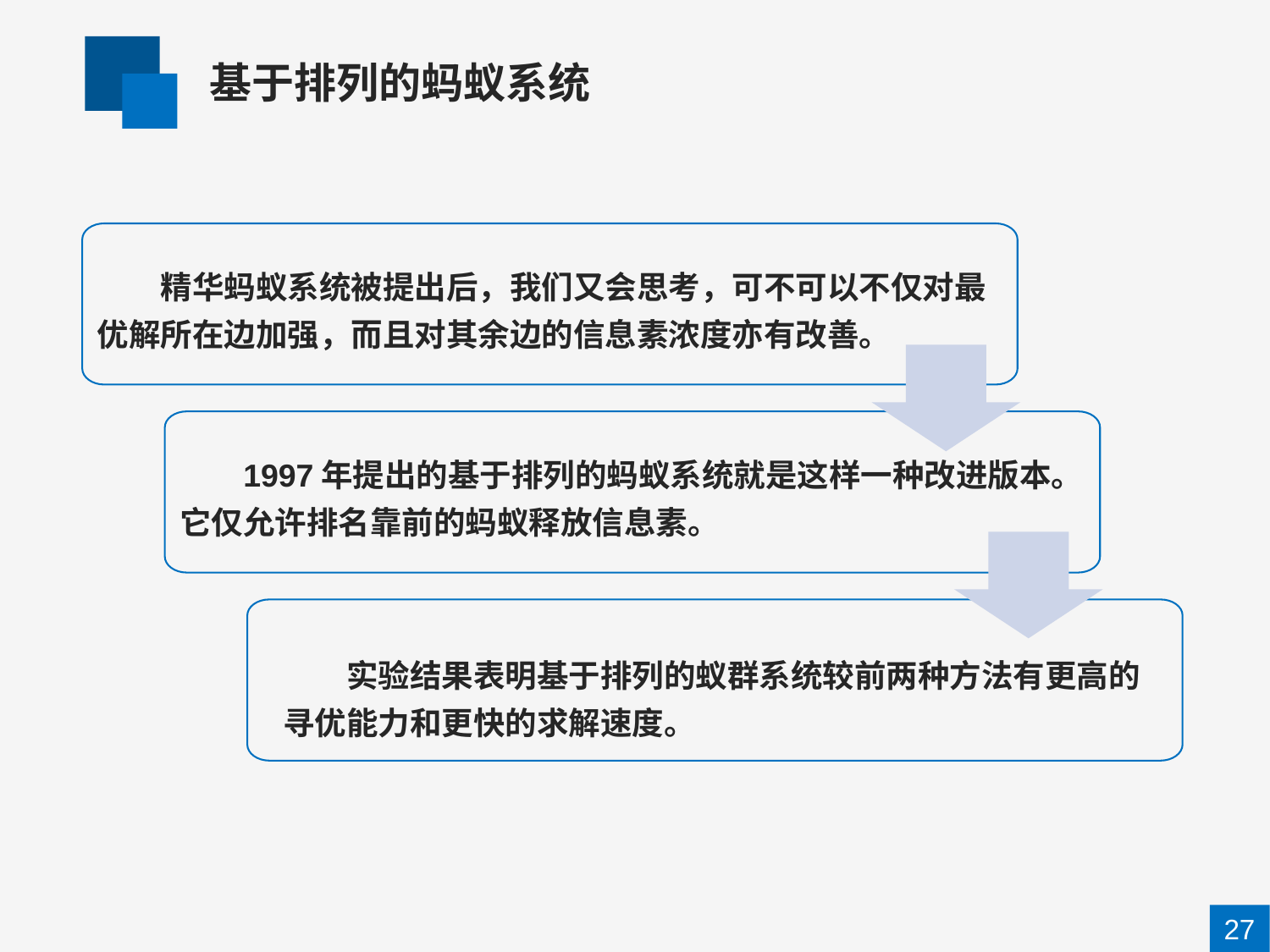

基于排列的蚂蚁系统

精华蚂蚁系统被提出后，我们又会思考，可不可以不仅对最优解所在边加强，而且对其余边的信息素浓度亦有改善。

1997年提出的基于排列的蚂蚁系统就是这样一种改进版本。它仅允许排名靠前的蚂蚁释放信息素。

实验结果表明基于排列的蚁群系统较前两种方法有更高的寻优能力和更快的求解速度。
27